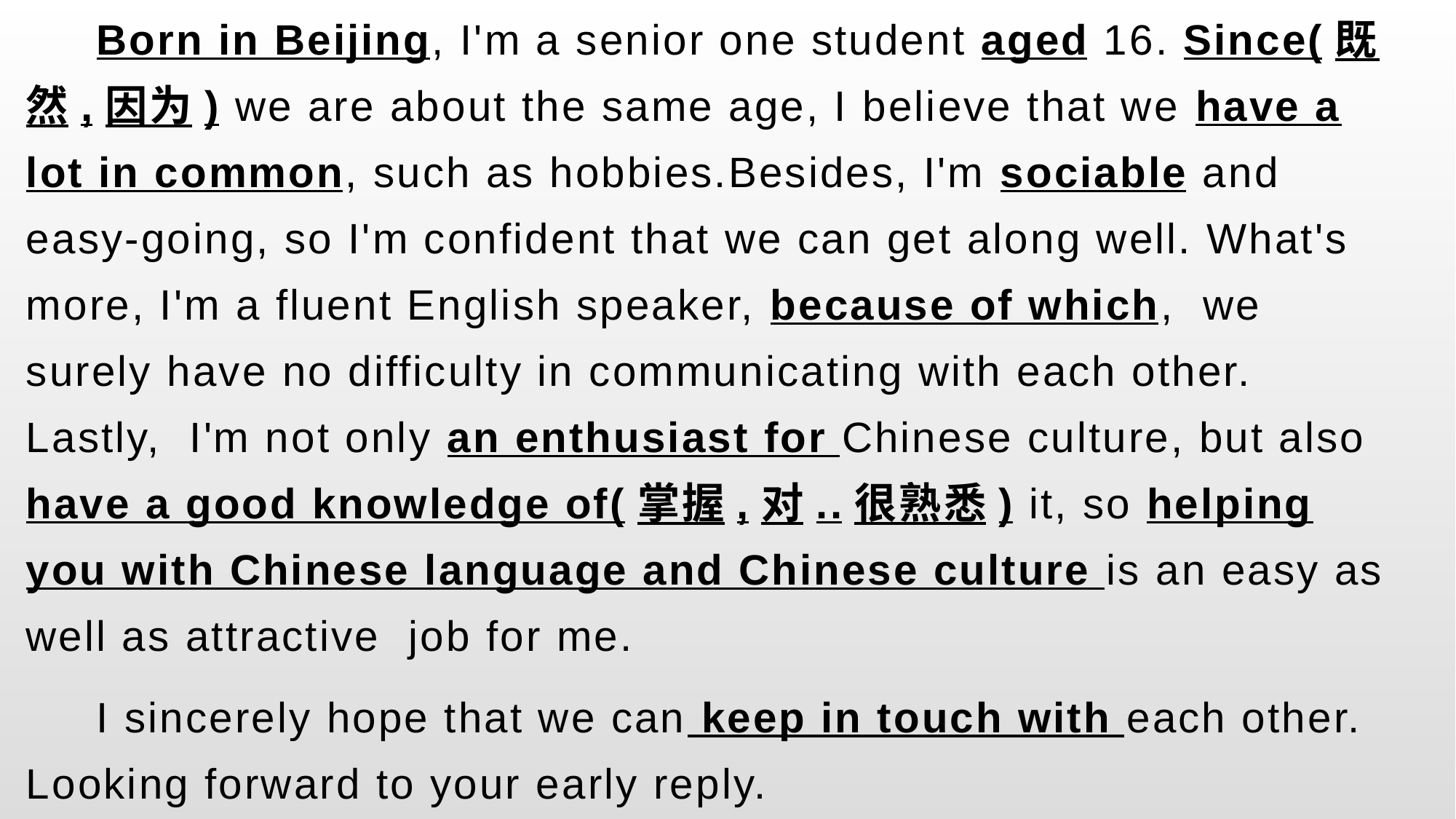

Born in Beijing, I'm a senior one student aged 16. Since(既然,因为) we are about the same age, I believe that we have a lot in common, such as hobbies.Besides, I'm sociable and easy-going, so I'm confident that we can get along well. What's more, I'm a fluent English speaker, because of which,  we surely have no difficulty in communicating with each other. Lastly,  I'm not only an enthusiast for Chinese culture, but also have a good knowledge of(掌握,对..很熟悉) it, so helping you with Chinese language and Chinese culture is an easy as well as attractive  job for me.
     I sincerely hope that we can keep in touch with each other. Looking forward to your early reply.

#